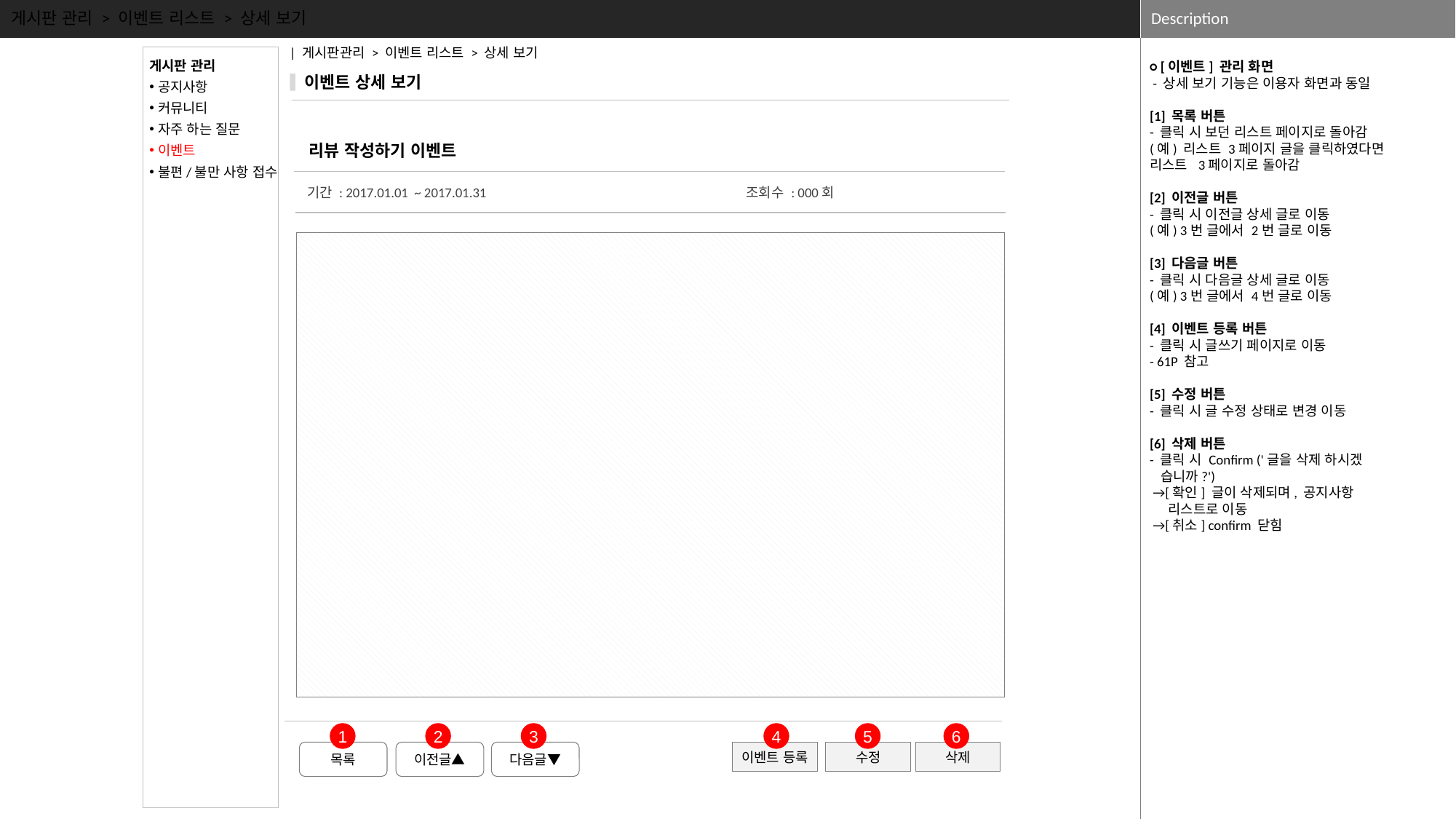

게시판 관리 > 이벤트 리스트 > 상세 보기
| 게시판관리 > 이벤트 리스트 > 상세 보기

○ [이벤트] 관리 화면
 - 상세 보기 기능은 이용자 화면과 동일

[1] 목록 버튼
- 클릭 시 보던 리스트 페이지로 돌아감
(예) 리스트 3페이지 글을 클릭하였다면
리스트  3페이지로 돌아감

[2] 이전글 버튼
- 클릭 시 이전글 상세 글로 이동
(예) 3번 글에서 2번 글로 이동

[3] 다음글 버튼
- 클릭 시 다음글 상세 글로 이동
(예) 3번 글에서 4번 글로 이동

[4] 이벤트 등록 버튼
- 클릭 시 글쓰기 페이지로 이동
- 61P 참고

[5] 수정 버튼
- 클릭 시 글 수정 상태로 변경 이동

[6] 삭제 버튼
- 클릭 시 Confirm ('글을 삭제 하시겠
  습니까?')
 →[확인] 글이 삭제되며, 공지사항
    리스트로 이동
 →[취소] confirm 닫힘

게시판 관리
공지사항
커뮤니티
자주 하는 질문
이벤트
불편/불만 사항 접수
이벤트 상세 보기

리뷰 작성하기 이벤트
기간 : 2017.01.01  ~ 2017.01.31                                                                                   조회수 : 000회
|  |
| --- |
1
2
3
4
5
6
목록
이전글▲
다음글▼
이벤트 등록
수정
삭제